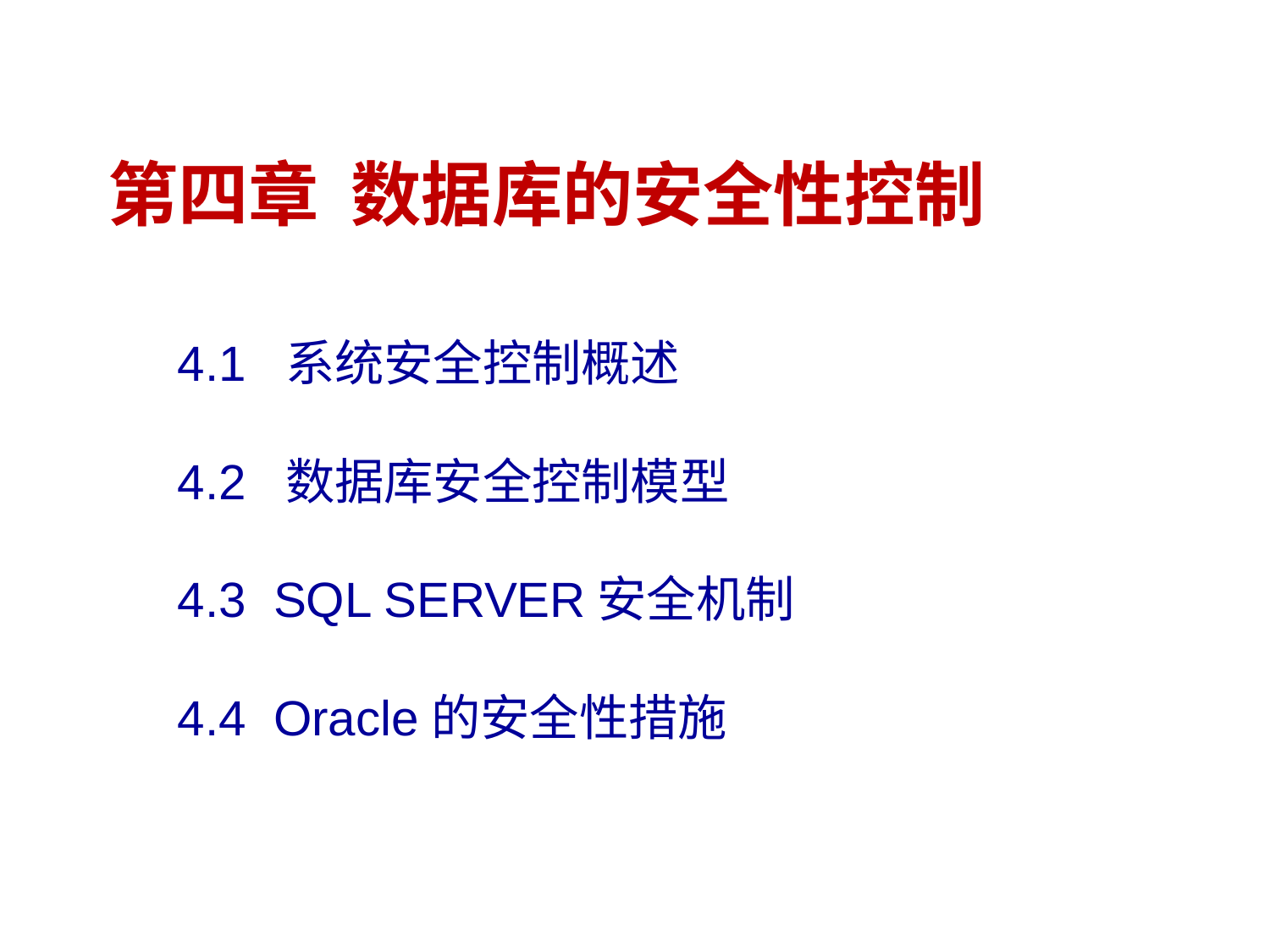

# 第四章  数据库的安全性控制
4.1  系统安全控制概述
4.2  数据库安全控制模型
4.3  SQL SERVER安全机制
4.4  Oracle的安全性措施